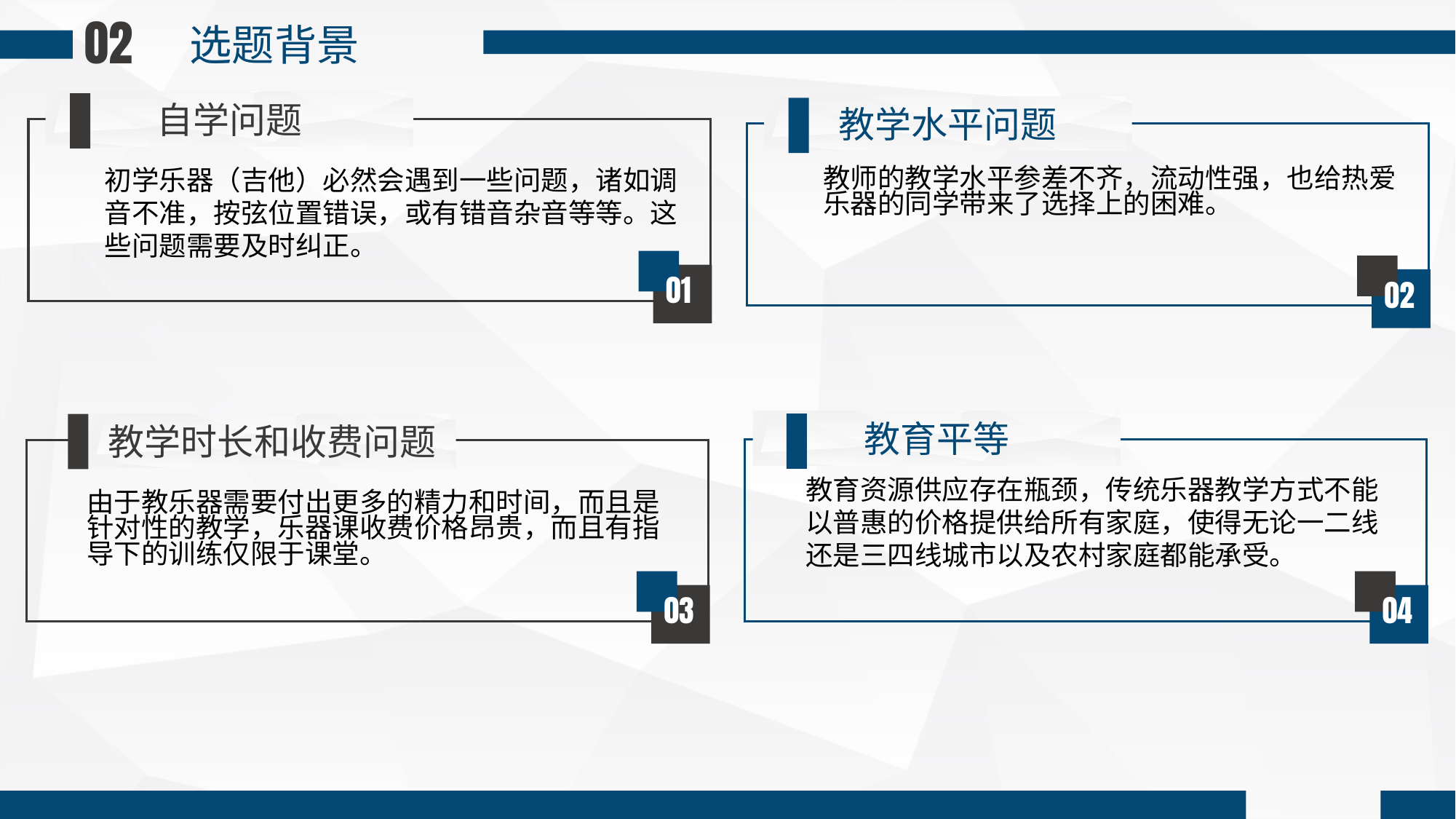

02
选题背景

自学问题

01
教学水平问题

02
初学乐器（吉他）必然会遇到一些问题，诸如调音不准，按弦位置错误，或有错音杂音等等。这些问题需要及时纠正。
教师的教学水平参差不齐，流动性强，也给热爱乐器的同学带来了选择上的困难。
教育平等

04
教学时长和收费问题

03
教育资源供应存在瓶颈，传统乐器教学方式不能以普惠的价格提供给所有家庭，使得无论一二线还是三四线城市以及农村家庭都能承受。

由于教乐器需要付出更多的精力和时间，而且是针对性的教学，乐器课收费价格昂贵，而且有指导下的训练仅限于课堂。